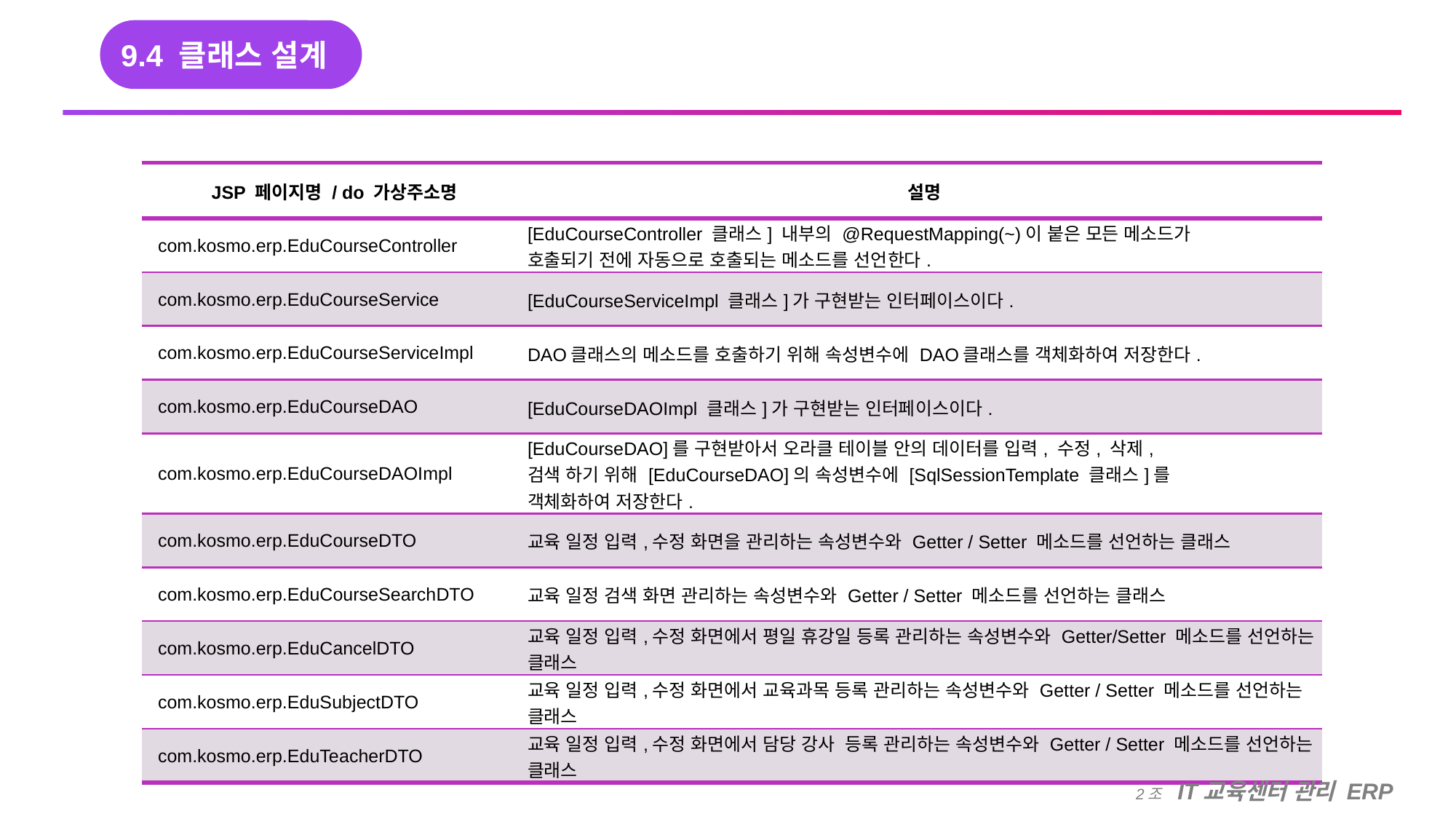

9.4 클래스 설계

| JSP 페이지명 / do 가상주소명 | 설명 |
| --- | --- |
| com.kosmo.erp.EduCourseController | [EduCourseController 클래스] 내부의 @RequestMapping(~)이 붙은 모든 메소드가 호출되기 전에 자동으로 호출되는 메소드를 선언한다. |
| com.kosmo.erp.EduCourseService | [EduCourseServiceImpl 클래스]가 구현받는 인터페이스이다. |
| com.kosmo.erp.EduCourseServiceImpl | DAO클래스의 메소드를 호출하기 위해 속성변수에 DAO클래스를 객체화하여 저장한다. |
| com.kosmo.erp.EduCourseDAO | [EduCourseDAOImpl 클래스]가 구현받는 인터페이스이다. |
| com.kosmo.erp.EduCourseDAOImpl | [EduCourseDAO]를 구현받아서 오라클 테이블 안의 데이터를 입력, 수정, 삭제, 검색 하기 위해 [EduCourseDAO]의 속성변수에 [SqlSessionTemplate 클래스]를 객체화하여 저장한다. |
| com.kosmo.erp.EduCourseDTO | 교육 일정 입력,수정 화면을 관리하는 속성변수와 Getter / Setter 메소드를 선언하는 클래스 |
| com.kosmo.erp.EduCourseSearchDTO | 교육 일정 검색 화면 관리하는 속성변수와 Getter / Setter 메소드를 선언하는 클래스 |
| com.kosmo.erp.EduCancelDTO | 교육 일정 입력,수정 화면에서 평일 휴강일 등록 관리하는 속성변수와 Getter/Setter 메소드를 선언하는 클래스 |
| com.kosmo.erp.EduSubjectDTO | 교육 일정 입력,수정 화면에서 교육과목 등록 관리하는 속성변수와 Getter / Setter 메소드를 선언하는 클래스 |
| com.kosmo.erp.EduTeacherDTO | 교육 일정 입력,수정 화면에서 담당 강사 등록 관리하는 속성변수와 Getter / Setter 메소드를 선언하는 클래스 |
2조 IT교육센터 관리 ERP